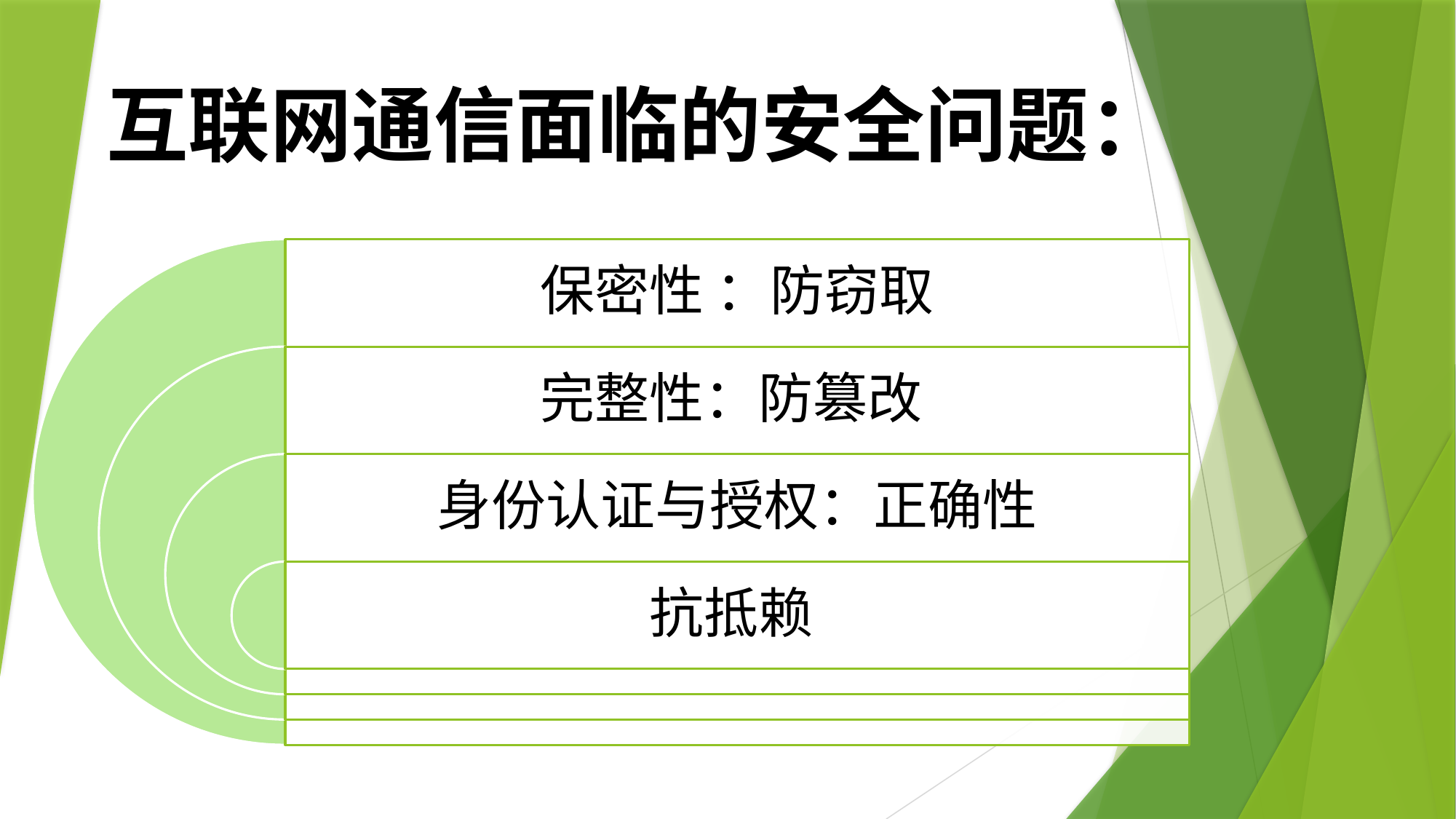

# 互联网通信面临的安全问题：
保密性 ：防窃取
完整性：防篡改
身份认证与授权：正确性
抗抵赖